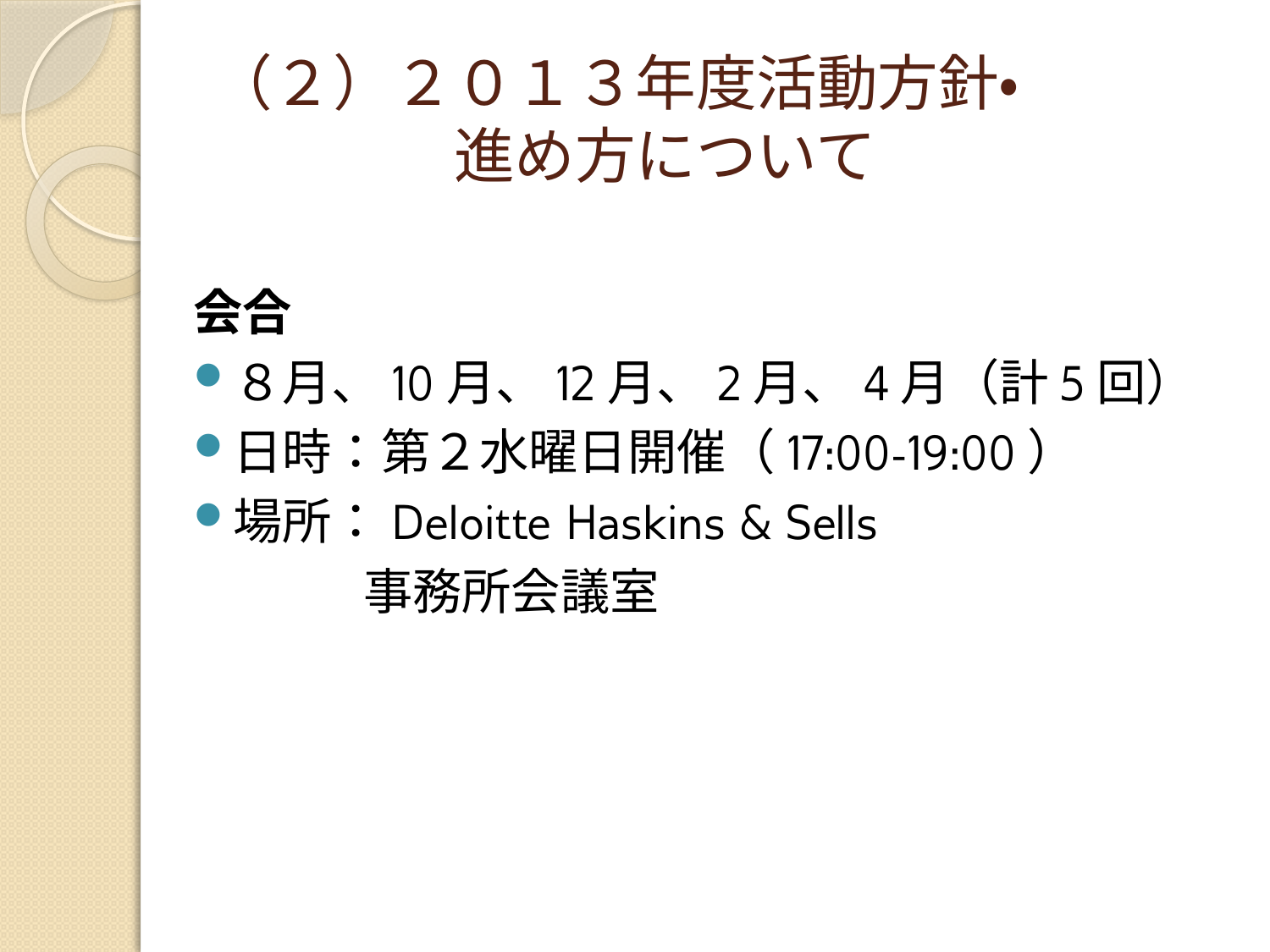

# （２）２０１３年度活動方針・ 　　　　進め方について
会合
８月、10月、12月、2月、4月（計5回）
日時：第２水曜日開催（17:00-19:00）
場所：Deloitte Haskins & Sells
　　　  事務所会議室